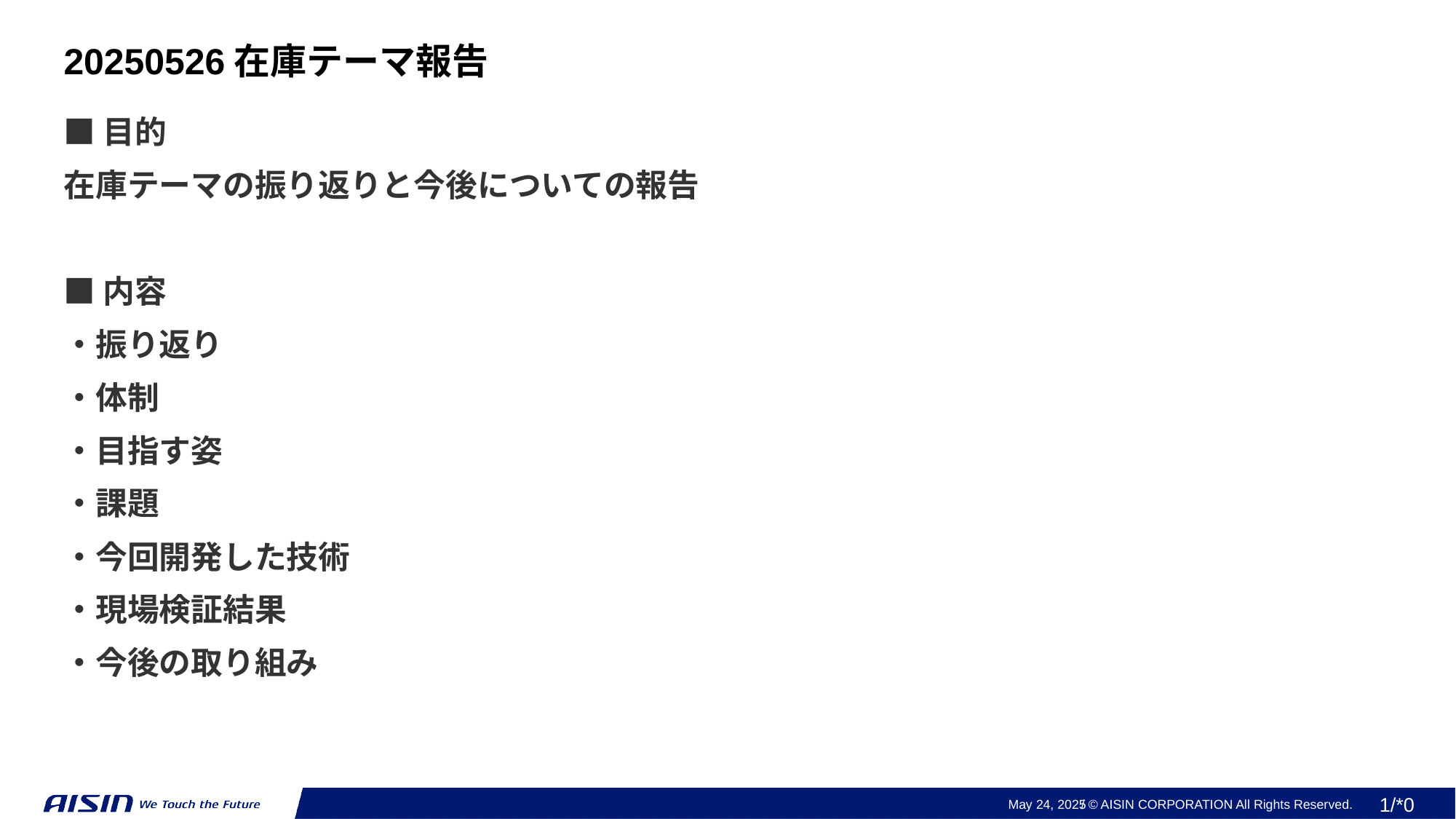

20250526在庫テーマ報告
■目的
在庫テーマの振り返りと今後についての報告

■内容
・振り返り
・体制
・目指す姿
・課題
・今回開発した技術
・現場検証結果
・今後の取り組み
May 24, 2025